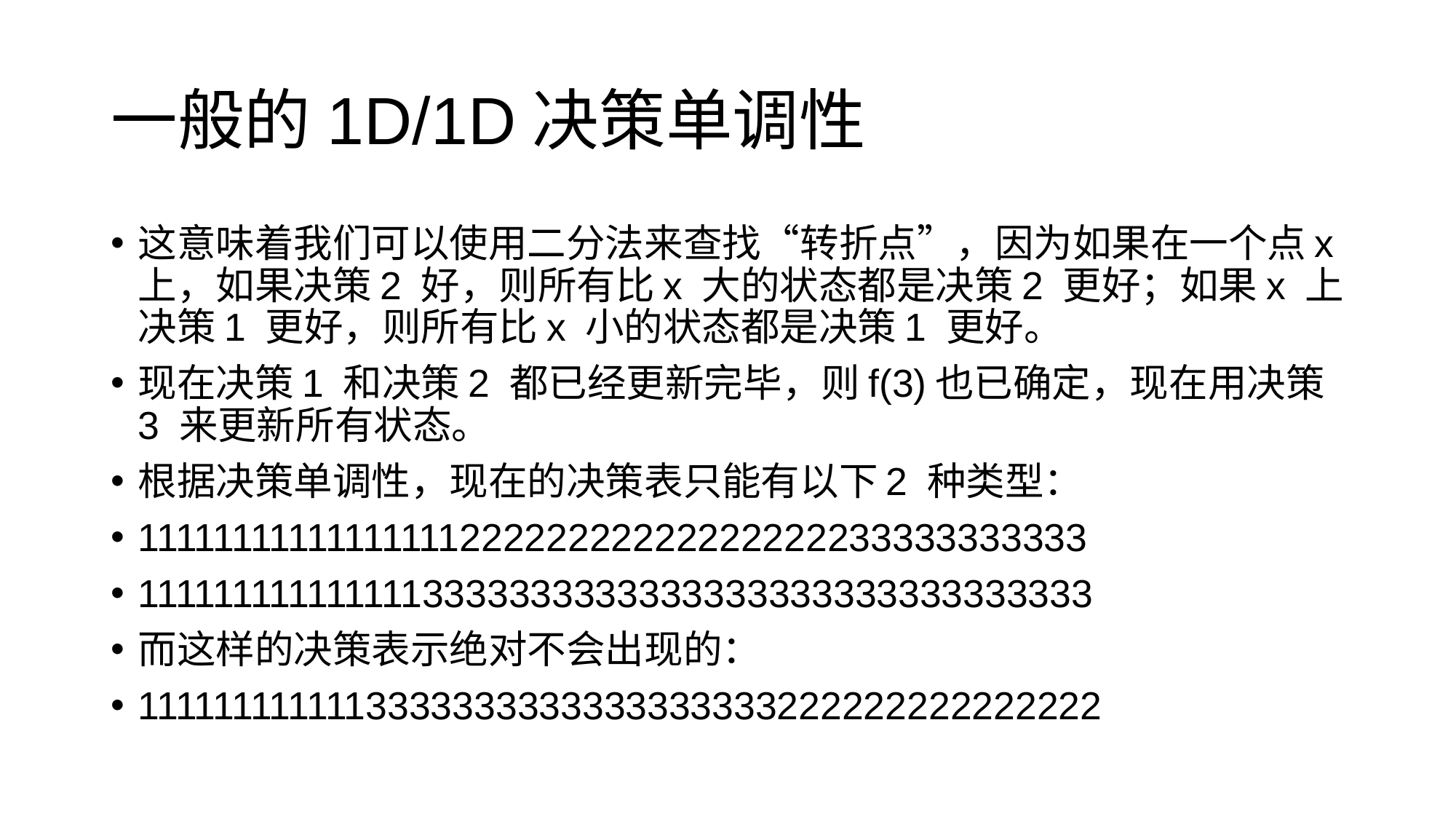

# 一般的1D/1D决策单调性
这意味着我们可以使用二分法来查找“转折点”，因为如果在一个点x 上，如果决策2 好，则所有比x 大的状态都是决策2 更好；如果x 上决策1 更好，则所有比x 小的状态都是决策1 更好。
现在决策1 和决策2 都已经更新完毕，则f(3)也已确定，现在用决策3 来更新所有状态。
根据决策单调性，现在的决策表只能有以下2 种类型：
1111111111111111122222222222222222233333333333
1111111111111113333333333333333333333333333333
而这样的决策表示绝对不会出现的：
1111111111113333333333333333333222222222222222